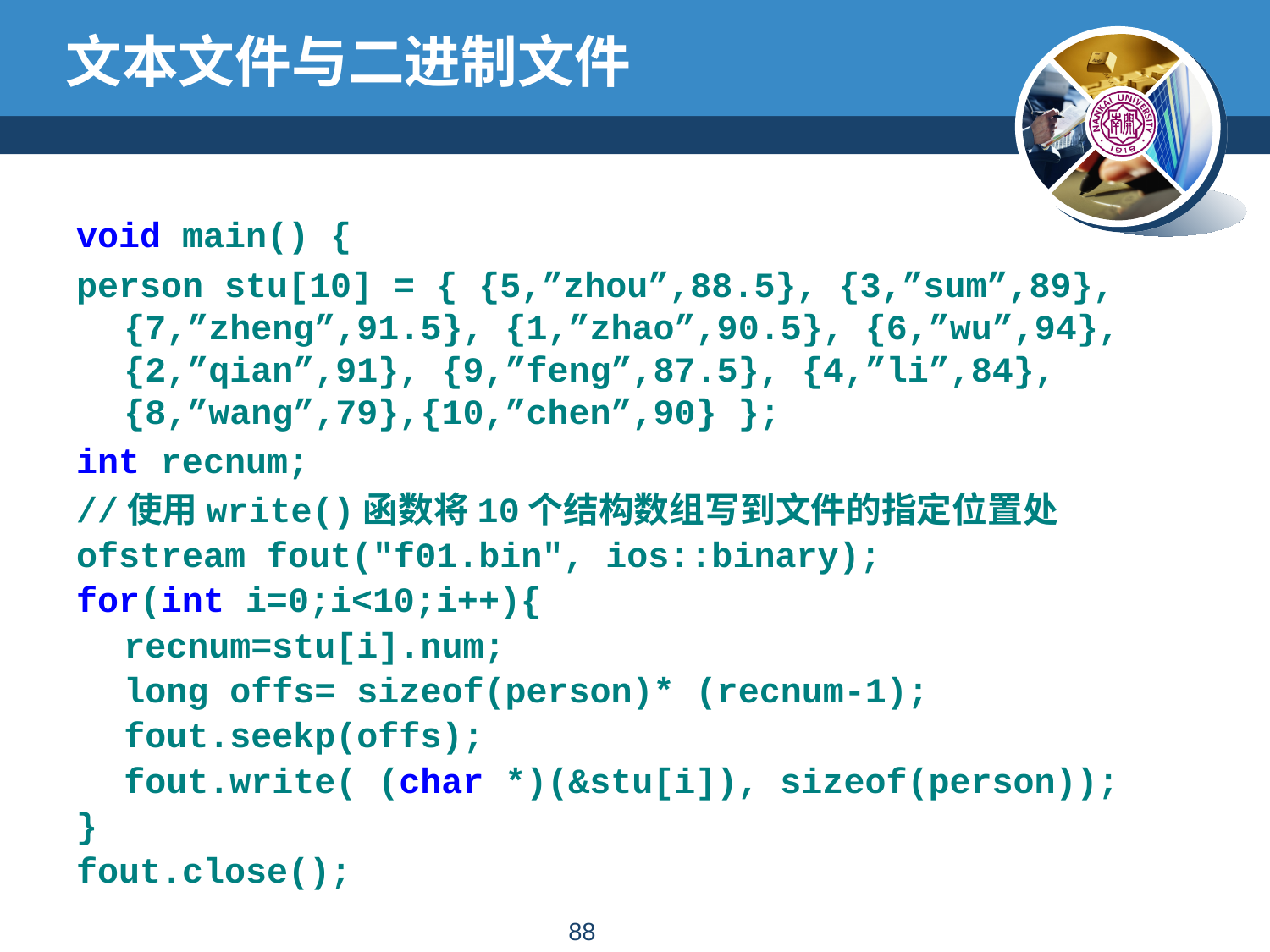

# 文本文件与二进制文件
void main() {
person stu[10] = { {5,”zhou”,88.5}, {3,”sum”,89}, {7,”zheng”,91.5}, {1,”zhao”,90.5}, {6,”wu”,94}, {2,”qian”,91}, {9,”feng”,87.5}, {4,”li”,84}, {8,”wang”,79},{10,”chen”,90} };
int recnum;
//使用write()函数将10个结构数组写到文件的指定位置处
ofstream fout("f01.bin", ios::binary);
for(int i=0;i<10;i++){
	recnum=stu[i].num;
	long offs= sizeof(person)* (recnum-1);
	fout.seekp(offs);
	fout.write( (char *)(&stu[i]), sizeof(person));
}
fout.close();

88